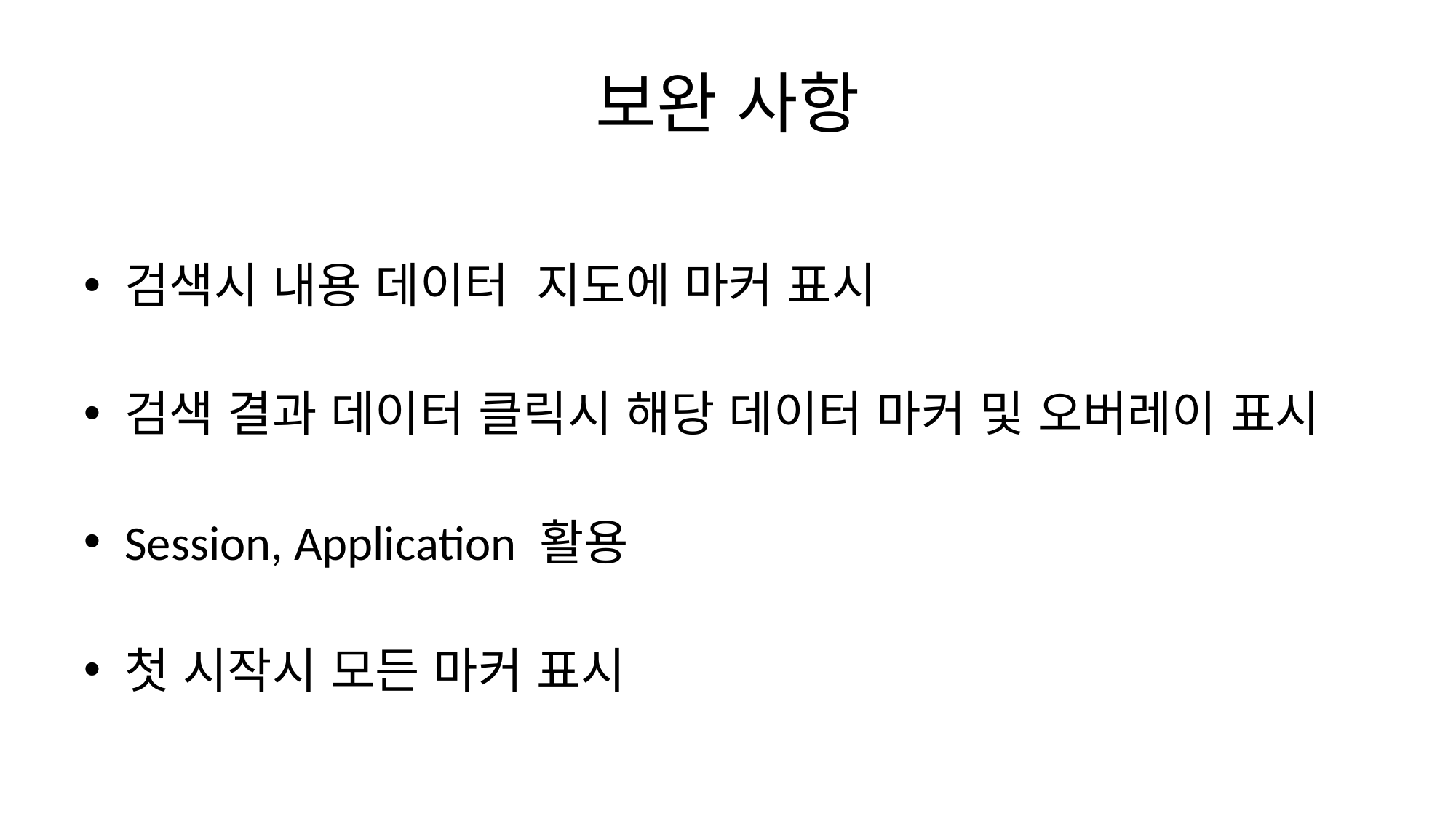

# 보완 사항
검색시 내용 데이터  지도에 마커 표시
검색 결과 데이터 클릭시 해당 데이터 마커 및 오버레이 표시
Session, Application 활용
첫 시작시 모든 마커 표시